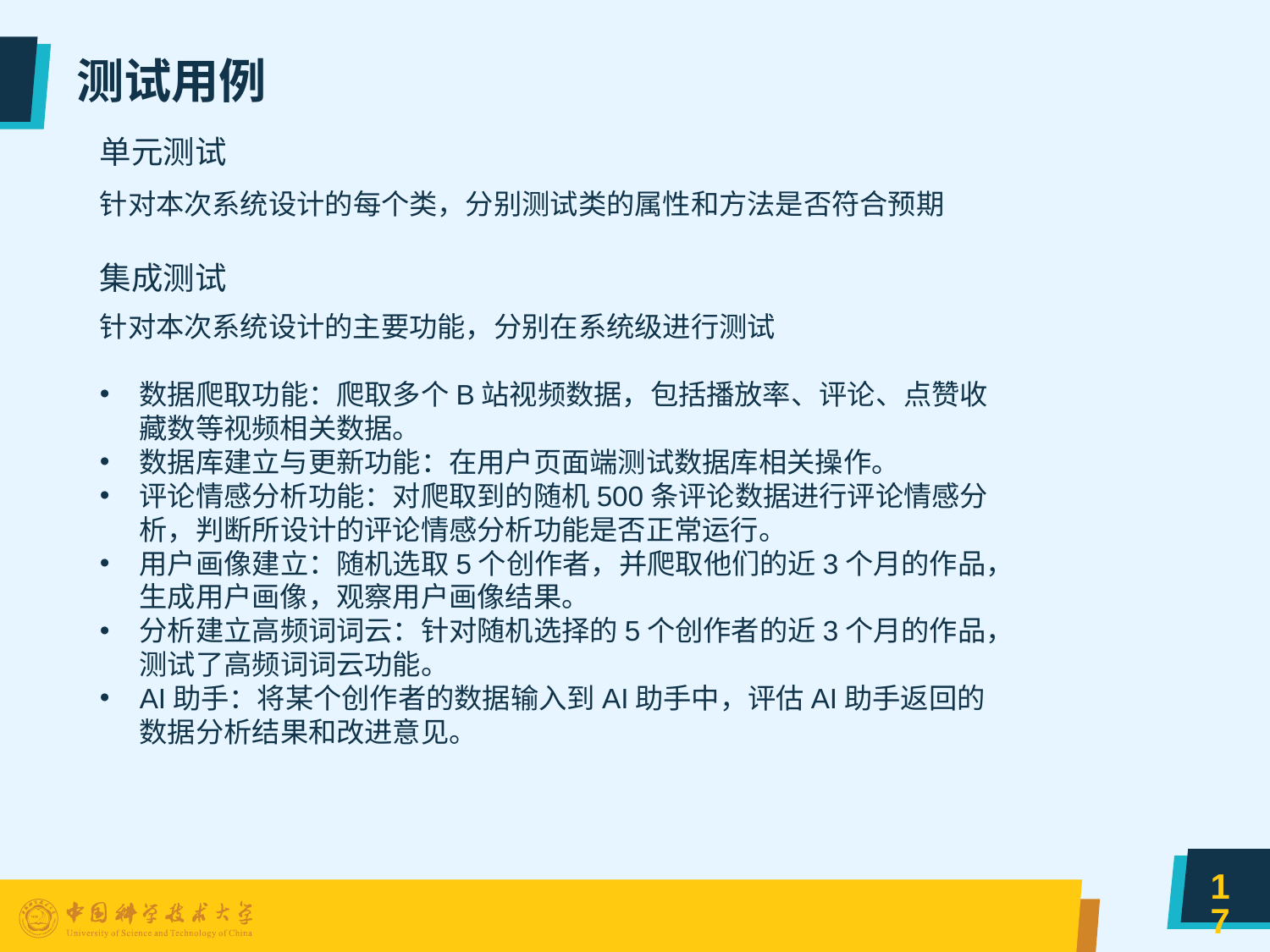

# 测试用例

单元测试
针对本次系统设计的每个类，分别测试类的属性和方法是否符合预期
集成测试
针对本次系统设计的主要功能，分别在系统级进行测试

数据爬取功能：爬取多个B站视频数据，包括播放率、评论、点赞收藏数等视频相关数据。
数据库建立与更新功能：在用户页面端测试数据库相关操作。
评论情感分析功能：对爬取到的随机500条评论数据进行评论情感分析，判断所设计的评论情感分析功能是否正常运行。
用户画像建立：随机选取5个创作者，并爬取他们的近3个月的作品，生成用户画像，观察用户画像结果。
分析建立高频词词云：针对随机选择的5个创作者的近3个月的作品，测试了高频词词云功能。
AI助手：将某个创作者的数据输入到AI助手中，评估AI助手返回的数据分析结果和改进意见。

17